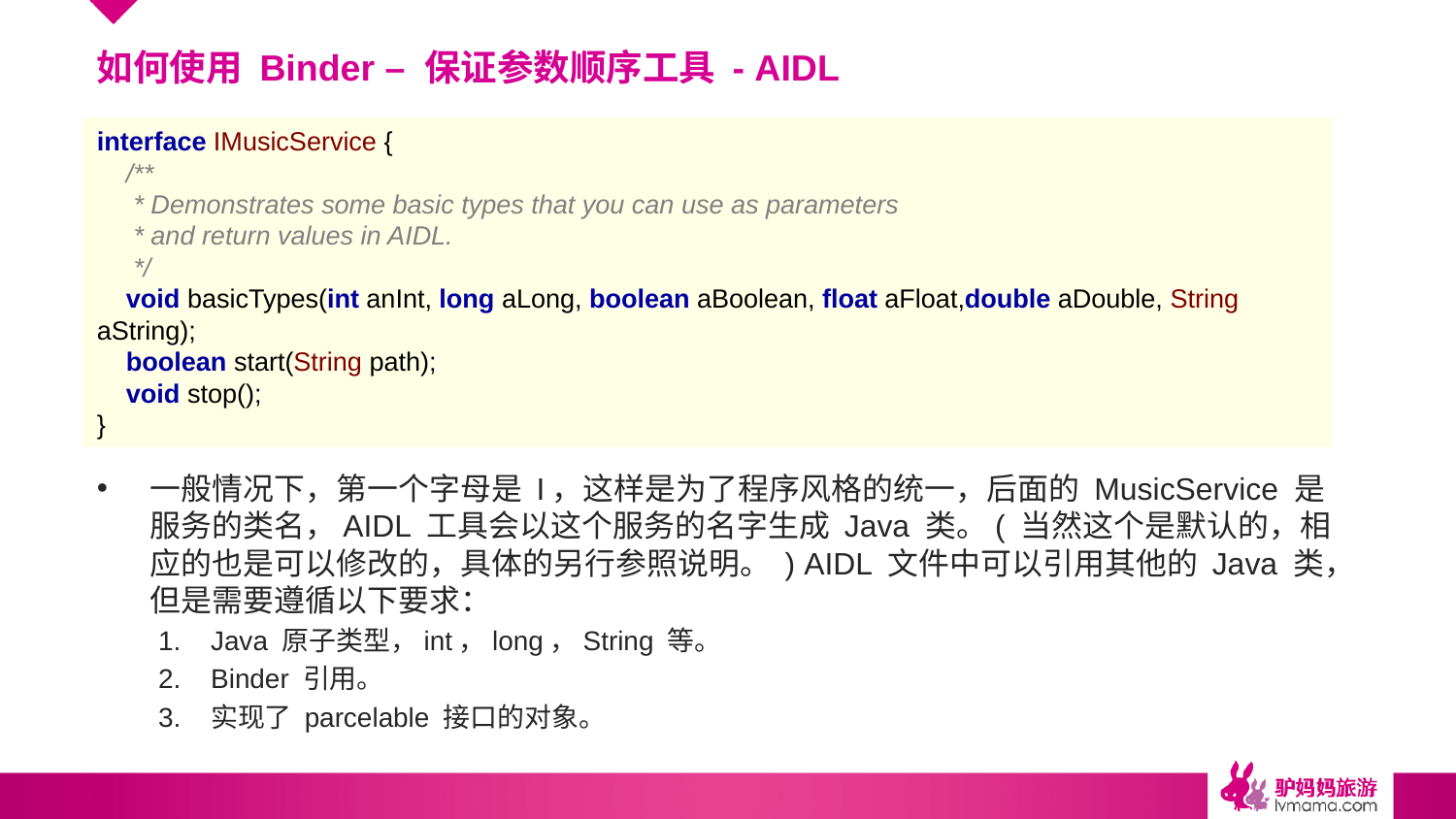

# 如何使用 Binder – 保证参数顺序工具 - AIDL

一般情况下，第一个字母是 I，这样是为了程序风格的统一，后面的 MusicService 是服务的类名，AIDL 工具会以这个服务的名字生成 Java 类。( 当然这个是默认的，相应的也是可以修改的，具体的另行参照说明。 ) AIDL 文件中可以引用其他的 Java 类，但是需要遵循以下要求：
Java 原子类型，int，long，String 等。
Binder 引用。
实现了 parcelable 接口的对象。

interface IMusicService {
    /**
     * Demonstrates some basic types that you can use as parameters
     * and return values in AIDL.
     */
    void basicTypes(int anInt, long aLong, boolean aBoolean, float aFloat,double aDouble, String aString);
    boolean start(String path);
    void stop();
}